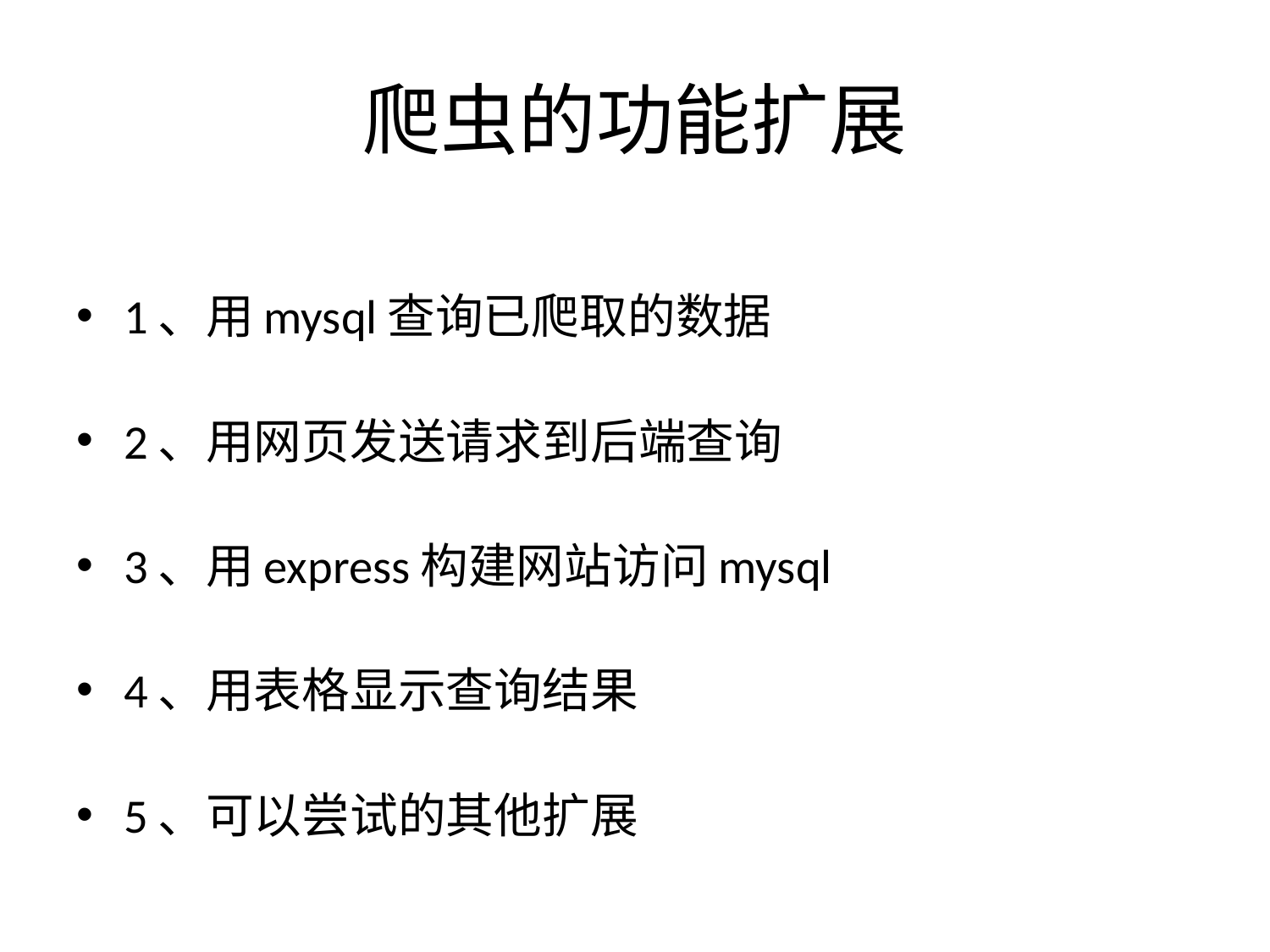

# 爬虫的功能扩展
1、用mysql查询已爬取的数据
2、用网页发送请求到后端查询
3、用express构建网站访问mysql
4、用表格显示查询结果
5、可以尝试的其他扩展